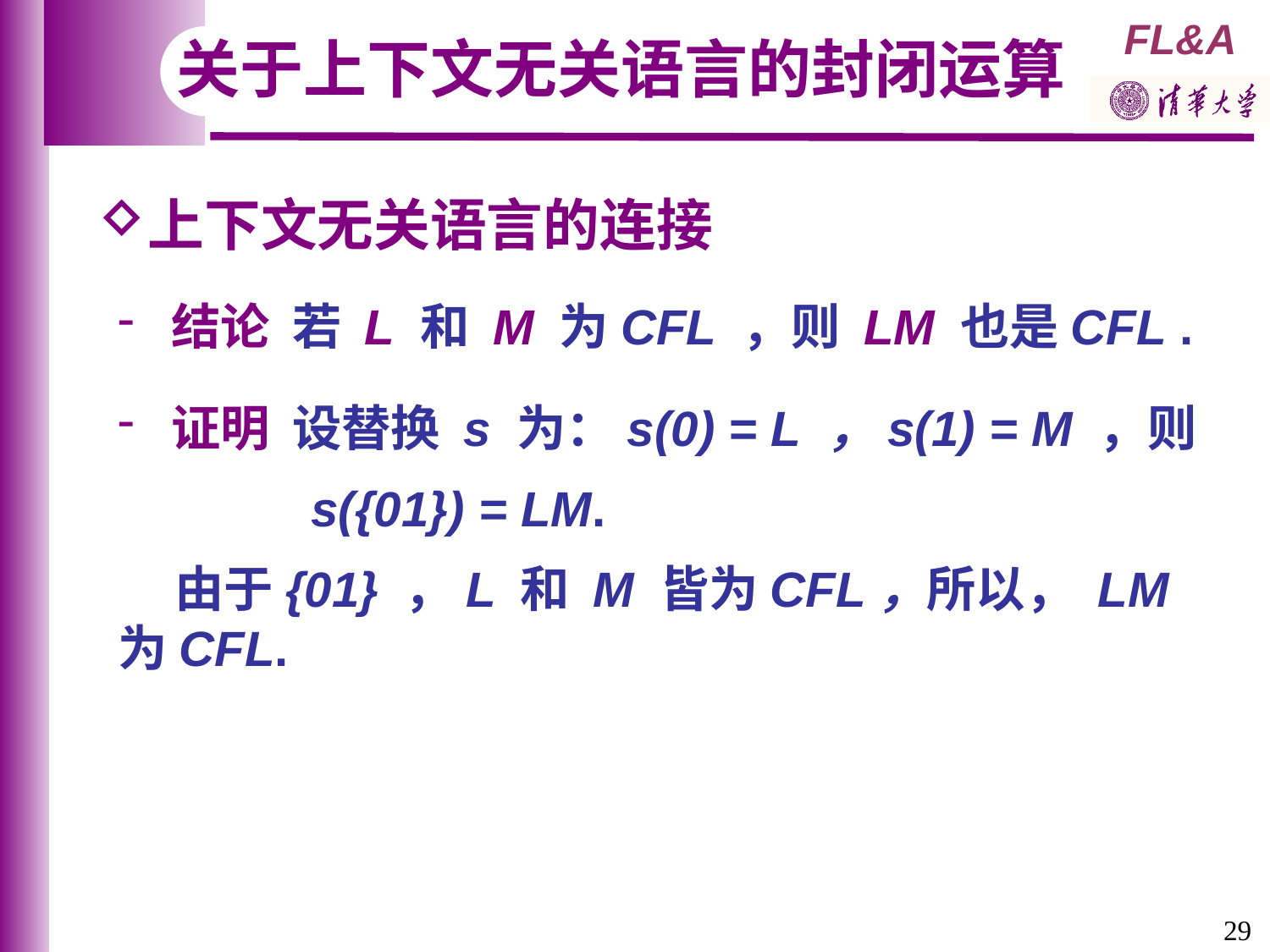

关于上下文无关语言的封闭运算
上下文无关语言的连接
 结论  若 L 和 M 为CFL ，则 LM 也是CFL .
 证明  设替换 s 为：s(0) = L ，s(1) = M ，则

              s({01}) = LM.

    由于{01} ，L 和 M 皆为CFL，所以， LM 为CFL.
29